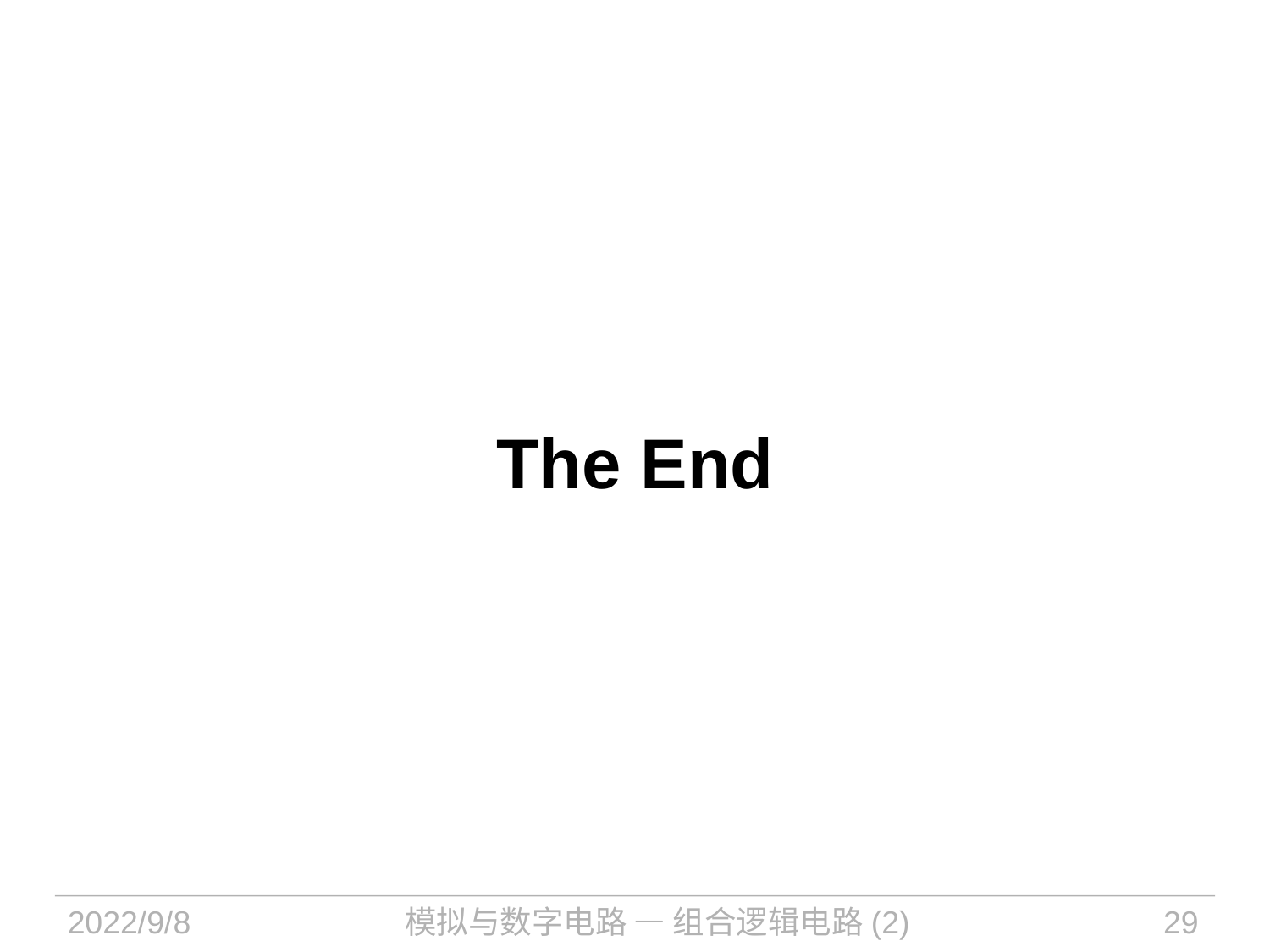

# The End
2022/9/8
模拟与数字电路 — 组合逻辑电路(2)
29